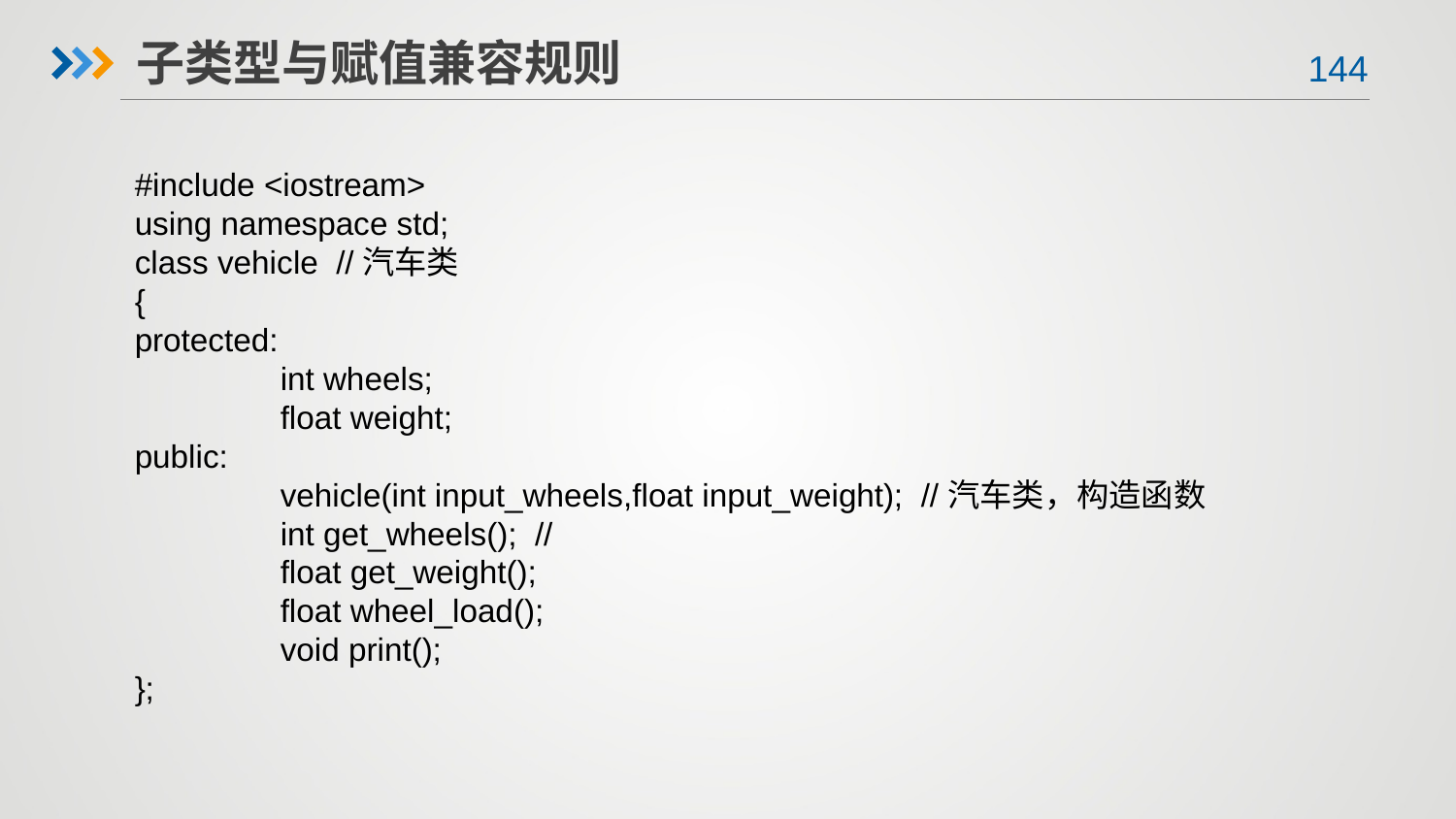

子类型与赋值兼容规则
#include <iostream>
using namespace std;
class vehicle  //汽车类
{
protected:
 	int wheels;
 	float weight;
public:
 	vehicle(int input_wheels,float input_weight);  //汽车类，构造函数
 	int get_wheels();  //
 	float get_weight();
 	float wheel_load();
 	void print();
};